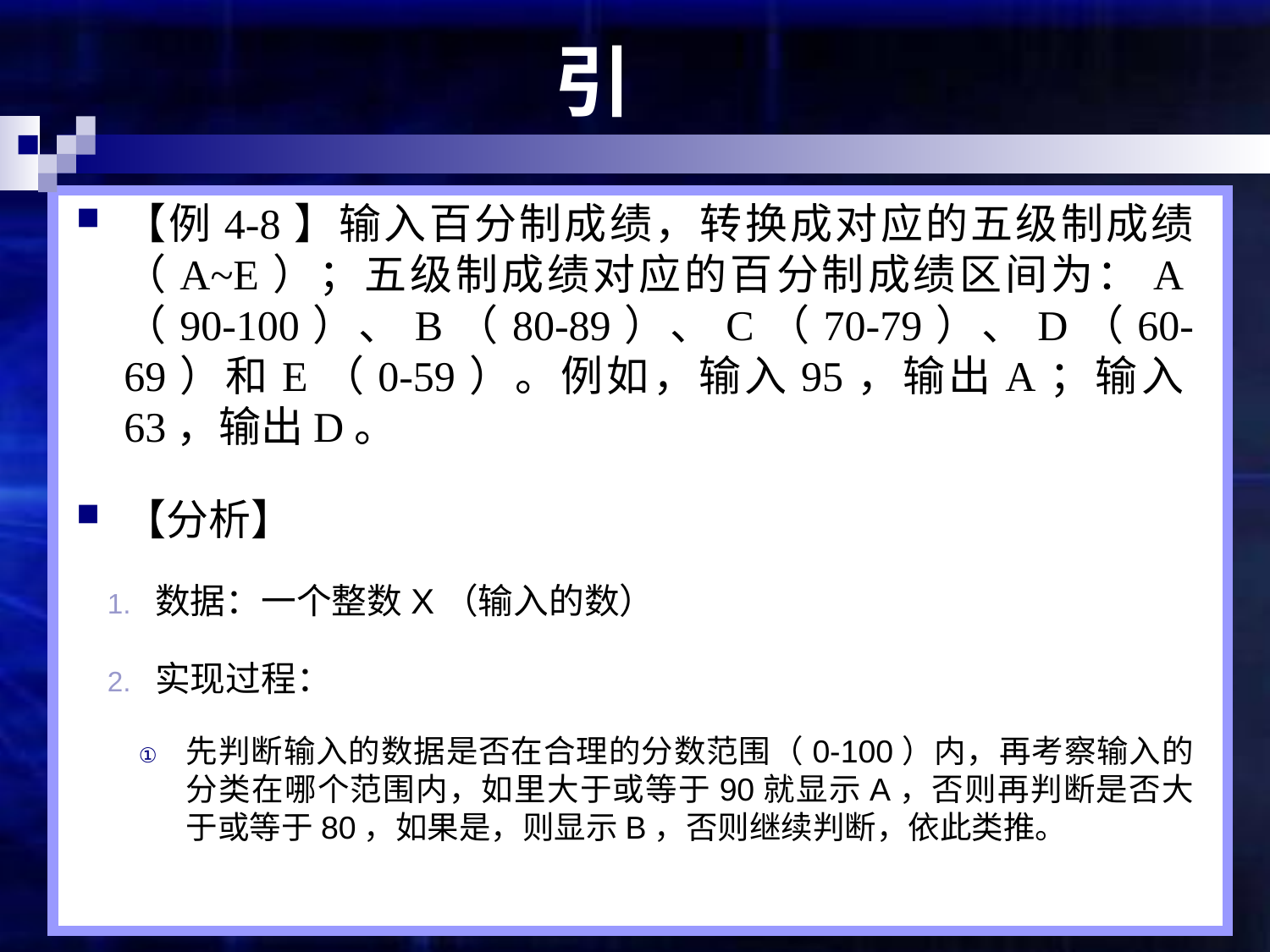

# 引
【例4-8】输入百分制成绩，转换成对应的五级制成绩（A~E）；五级制成绩对应的百分制成绩区间为：A（90-100）、B（80-89）、C（70-79）、D（60-69）和E（0-59）。例如，输入95，输出A；输入63，输出D。
【分析】
数据：一个整数X（输入的数）
实现过程：
先判断输入的数据是否在合理的分数范围（0-100）内，再考察输入的分类在哪个范围内，如里大于或等于90就显示A，否则再判断是否大于或等于80，如果是，则显示B，否则继续判断，依此类推。